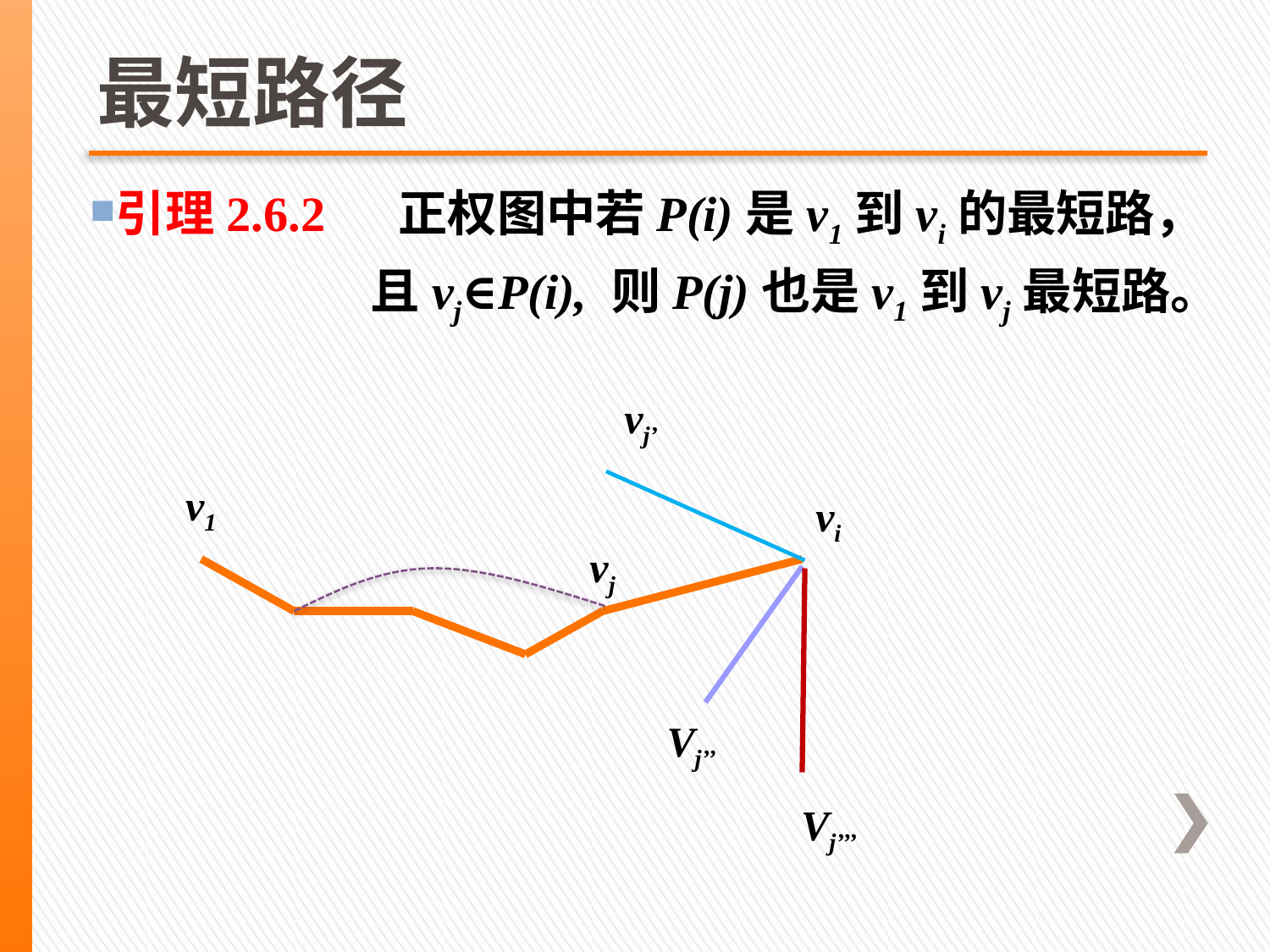

# 最短路径
引理2.6.2     正权图中若P(i)是v1到vi的最短路，
                        且vj∈P(i), 则P(j)也是v1到vj最短路。

vj’
v1
vi
vj

Vj’’
Vj’’’